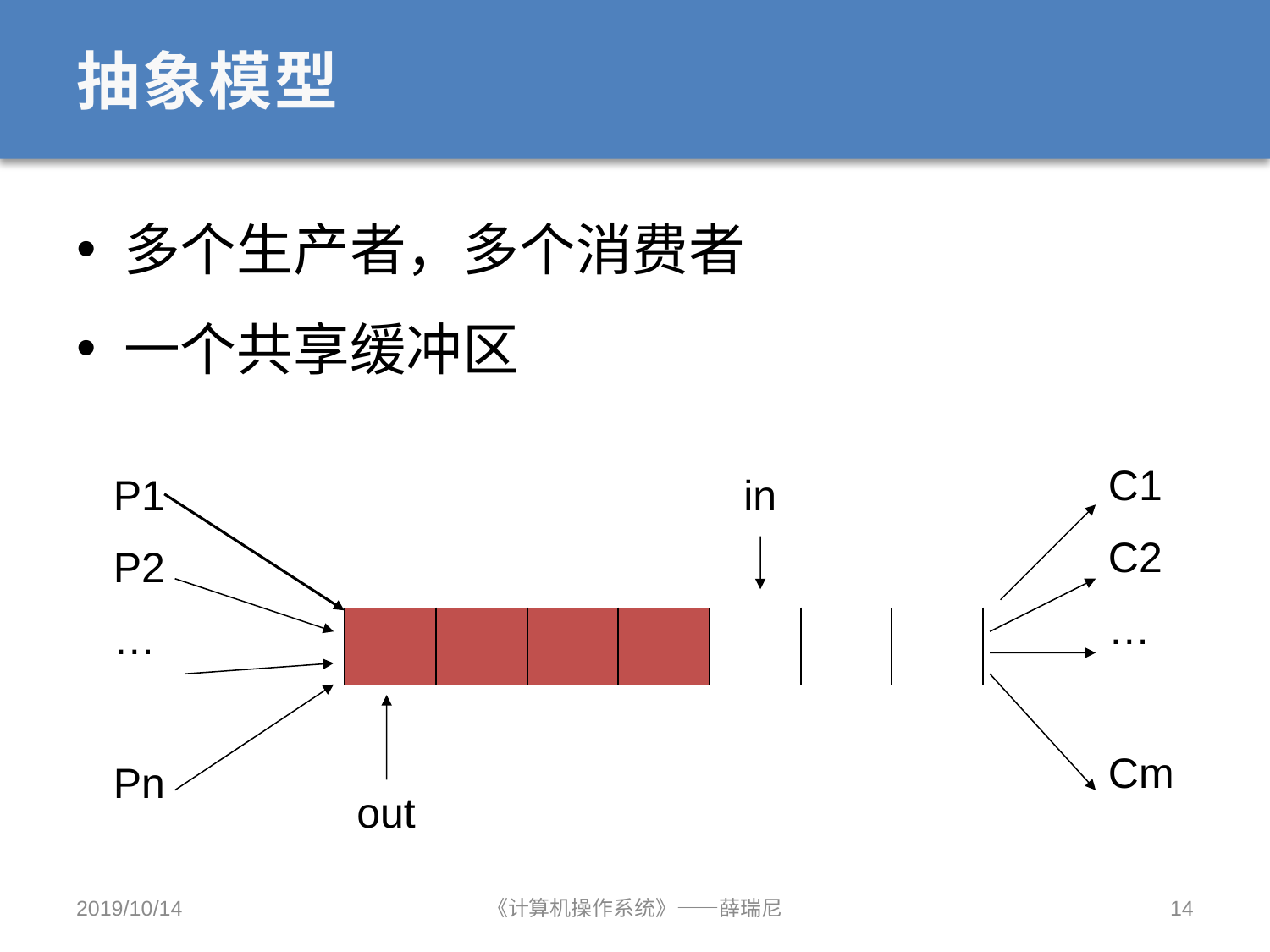

# 抽象模型
多个生产者，多个消费者
一个共享缓冲区
C1
C2
…

Cm

P1
P2
…

Pn

in

|  |  |  |  |  |  |  |
| --- | --- | --- | --- | --- | --- | --- |

out
2019/10/14
《计算机操作系统》——薛瑞尼
14